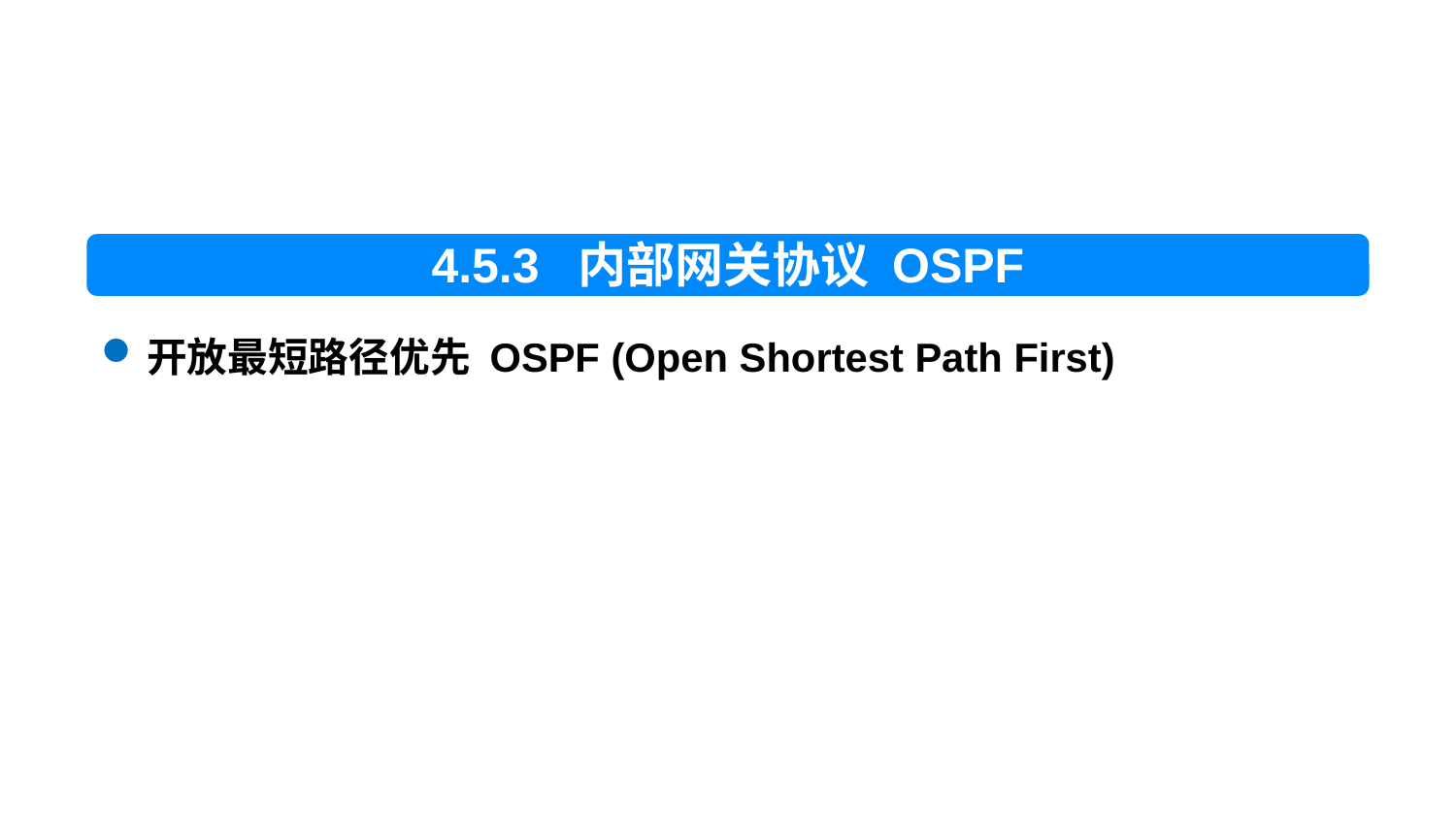

4.5.3  内部网关协议 OSPF

开放最短路径优先 OSPF (Open Shortest Path First)
167